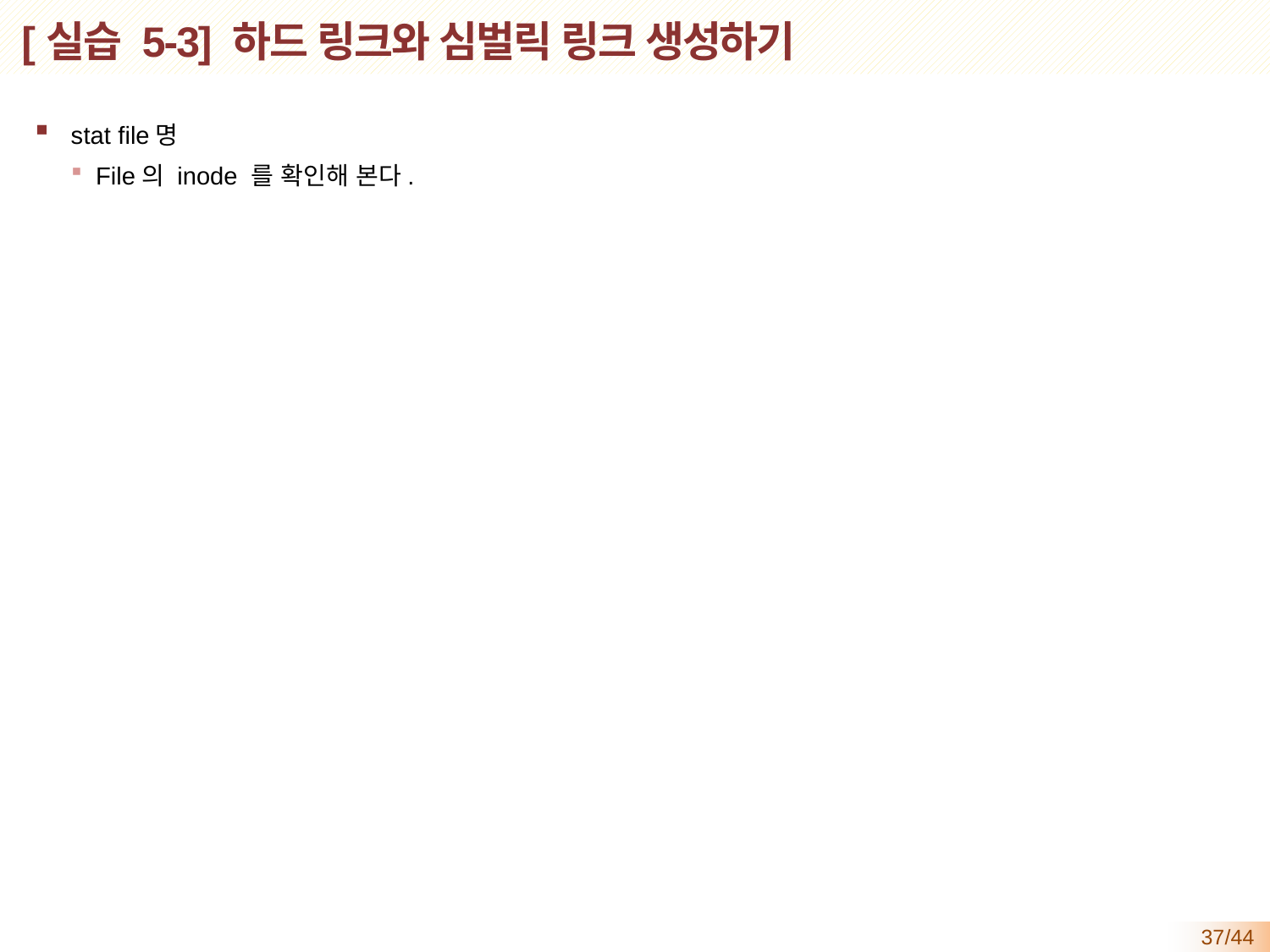

# [실습 5-3] 하드 링크와 심벌릭 링크 생성하기
stat file명
File의 inode 를 확인해 본다.